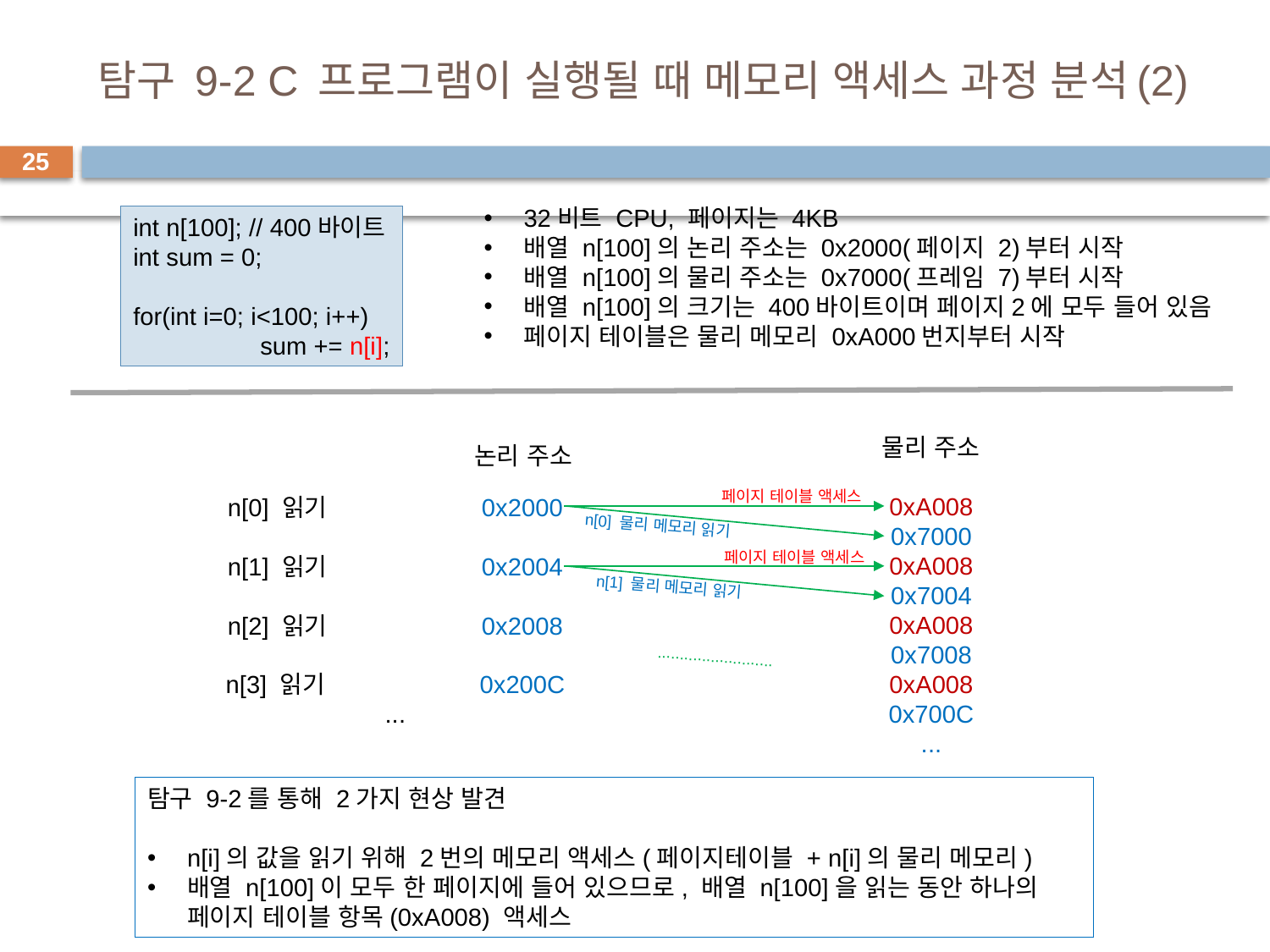

# 탐구 9-2 C 프로그램이 실행될 때 메모리 액세스 과정 분석(2)
25
32비트 CPU, 페이지는 4KB
배열 n[100]의 논리 주소는 0x2000(페이지 2)부터 시작
배열 n[100]의 물리 주소는 0x7000(프레임 7)부터 시작
배열 n[100]의 크기는 400바이트이며 페이지2에 모두 들어 있음
페이지 테이블은 물리 메모리 0xA000번지부터 시작
int n[100]; // 400바이트
int sum = 0;

for(int i=0; i<100; i++)
	sum += n[i];

물리 주소

0xA008
0x7000
0xA008
0x7004
0xA008
0x7008
0xA008
0x700C
...
논리 주소

n[0] 읽기 		0x2000

n[1] 읽기 		0x2004

n[2] 읽기 		0x2008

n[3] 읽기 		0x200C
...
페이지 테이블 액세스
n[0] 물리 메모리 읽기
페이지 테이블 액세스
n[1] 물리 메모리 읽기
..........................
탐구 9-2를 통해 2가지 현상 발견

n[i]의 값을 읽기 위해 2번의 메모리 액세스(페이지테이블 + n[i]의 물리 메모리)
배열 n[100]이 모두 한 페이지에 들어 있으므로, 배열 n[100]을 읽는 동안 하나의 페이지 테이블 항목(0xA008) 액세스